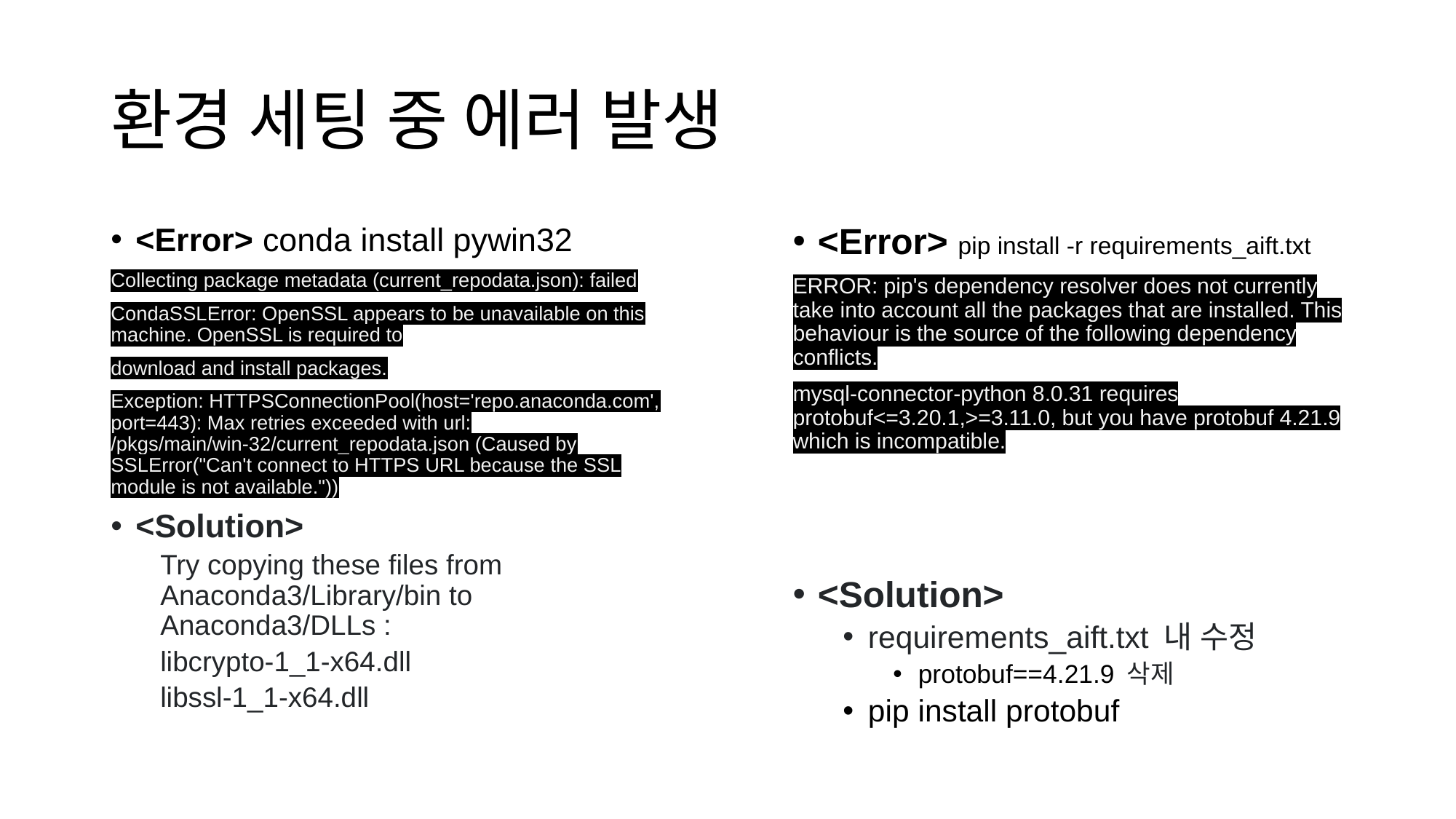

# 환경 세팅 중 에러 발생
<Error> conda install pywin32
Collecting package metadata (current_repodata.json): failed
CondaSSLError: OpenSSL appears to be unavailable on this machine. OpenSSL is required to
download and install packages.
Exception: HTTPSConnectionPool(host='repo.anaconda.com', port=443): Max retries exceeded with url: /pkgs/main/win-32/current_repodata.json (Caused by SSLError("Can't connect to HTTPS URL because the SSL module is not available."))
<Solution>
Try copying these files from Anaconda3/Library/bin to Anaconda3/DLLs :
libcrypto-1_1-x64.dll
libssl-1_1-x64.dll
<Error> pip install -r requirements_aift.txt
ERROR: pip's dependency resolver does not currently take into account all the packages that are installed. This behaviour is the source of the following dependency conflicts.
mysql-connector-python 8.0.31 requires protobuf<=3.20.1,>=3.11.0, but you have protobuf 4.21.9 which is incompatible.

<Solution>
requirements_aift.txt 내 수정
protobuf==4.21.9 삭제
pip install protobuf